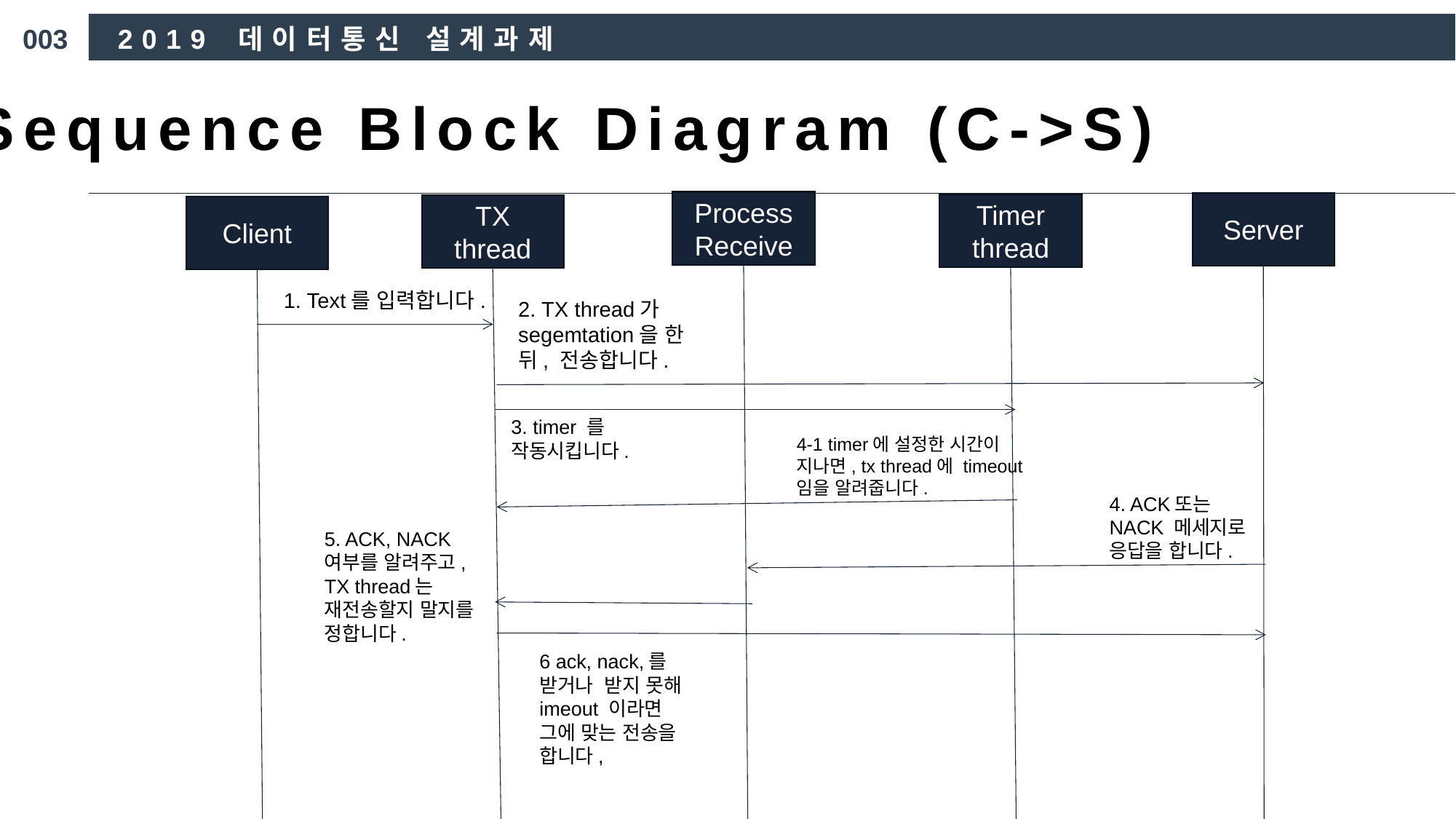

003
2019 데이터통신 설계과제
Sequence Block Diagram (C->S)
Process
Receive
Server
Timer
thread
TX
thread
Client
1. Text를 입력합니다.
2. TX thread가
segemtation을 한 뒤, 전송합니다.
3. timer 를 작동시킵니다.
4-1 timer에 설정한 시간이 지나면, tx thread에 timeout임을 알려줍니다.
4. ACK또는 NACK 메세지로 응답을 합니다.
5. ACK, NACK 여부를 알려주고,
TX thread는 재전송할지 말지를 정합니다.
6 ack, nack,를 받거나  받지 못해 imeout 이라면 그에 맞는 전송을 합니다,